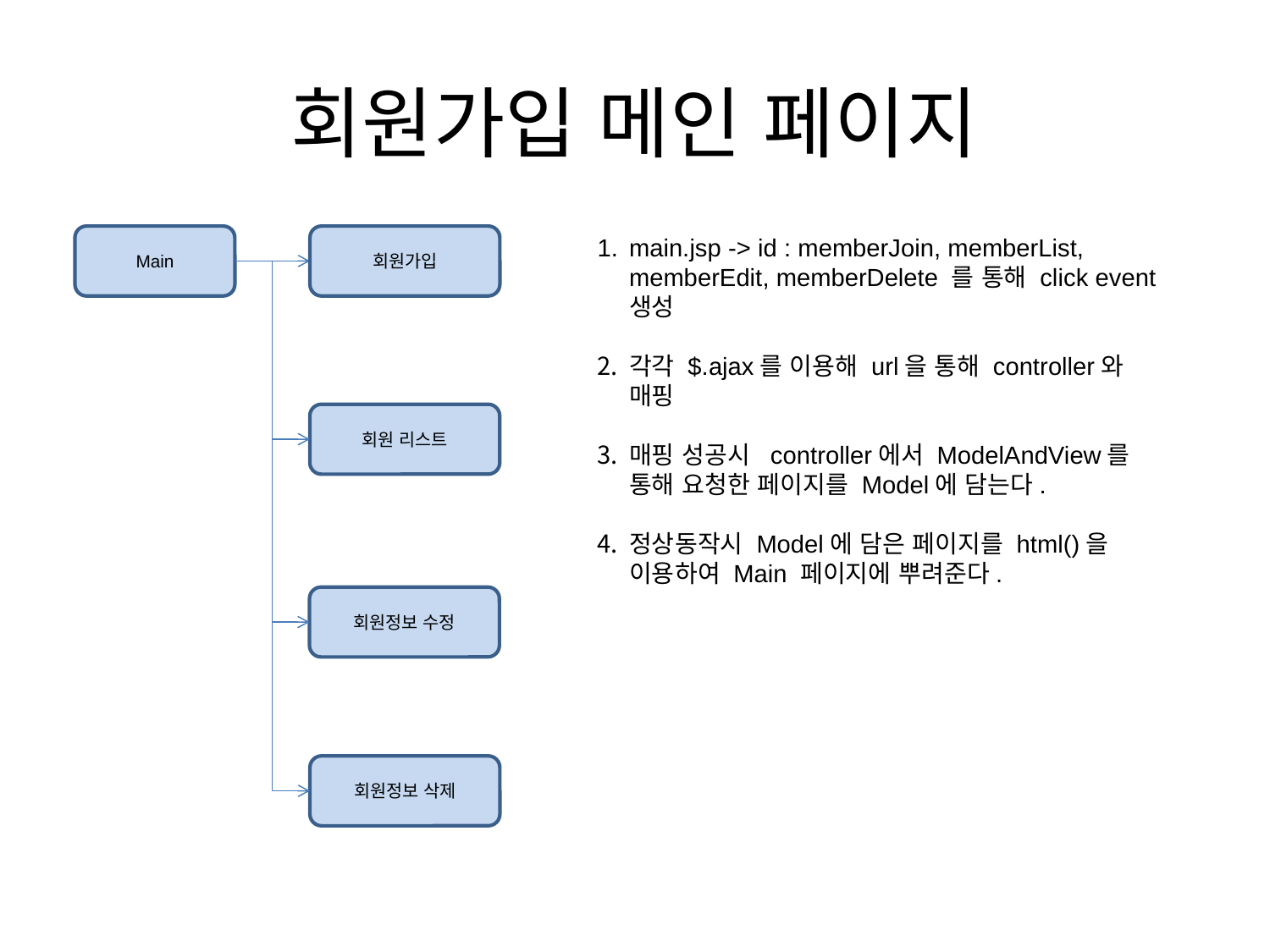

# 회원가입 메인 페이지
Main
회원가입
main.jsp -> id : memberJoin, memberList, memberEdit, memberDelete 를 통해 click event 생성

각각 $.ajax를 이용해 url을 통해 controller와 매핑

매핑 성공시  controller에서 ModelAndView를 통해 요청한 페이지를 Model에 담는다.

정상동작시 Model에 담은 페이지를 html()을 이용하여 Main 페이지에 뿌려준다.

회원 리스트
회원정보 수정
회원정보 삭제